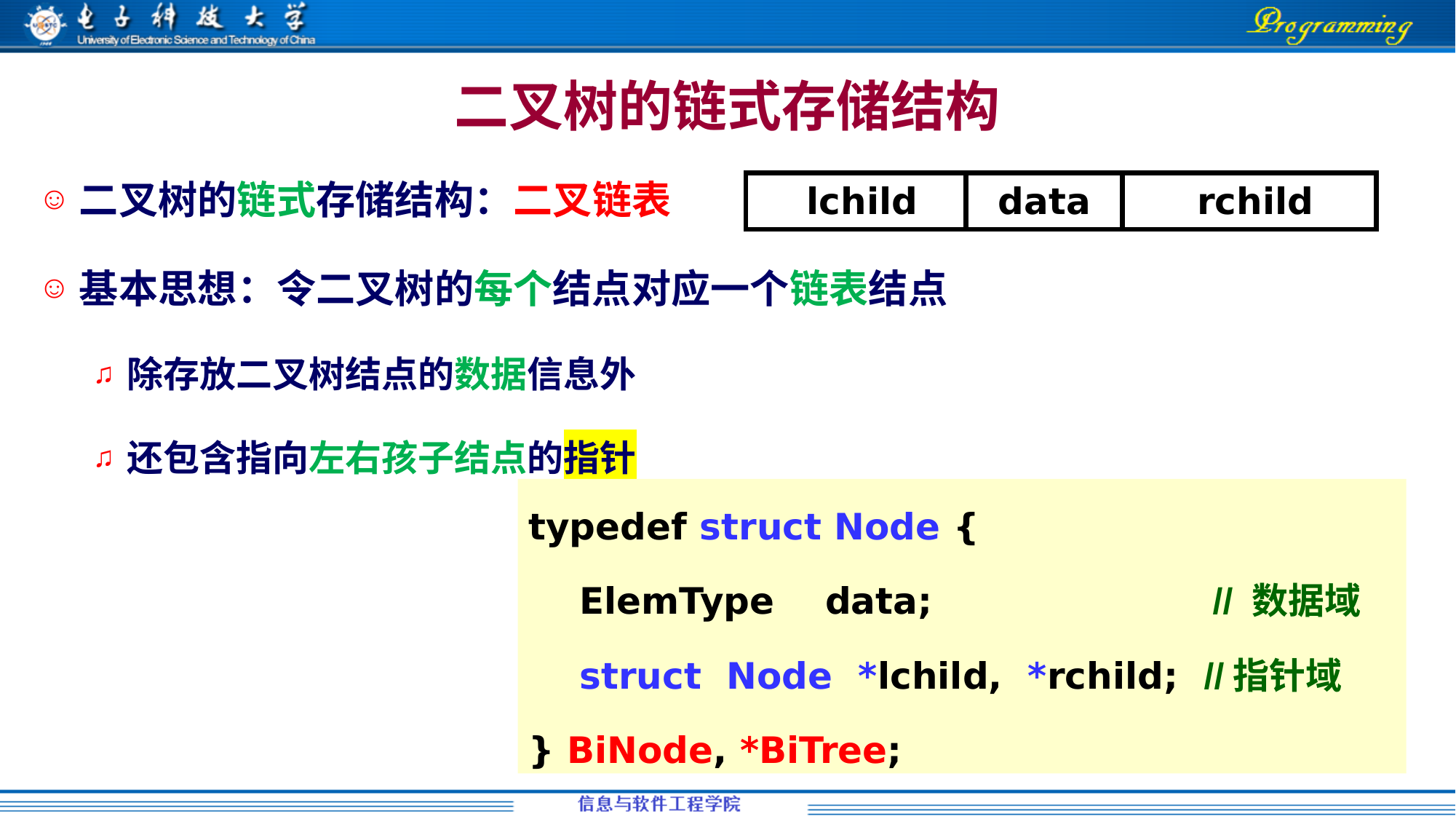

# 二叉树的链式存储结构
二叉树的链式存储结构：二叉链表
基本思想：令二叉树的每个结点对应一个链表结点
除存放二叉树结点的数据信息外
还包含指向左右孩子结点的指针

 lchild
data
 rchild
typedef struct Node {
    ElemType    data;                      // 数据域
    struct  Node  *lchild,  *rchild;  //指针域
} BiNode, *BiTree;